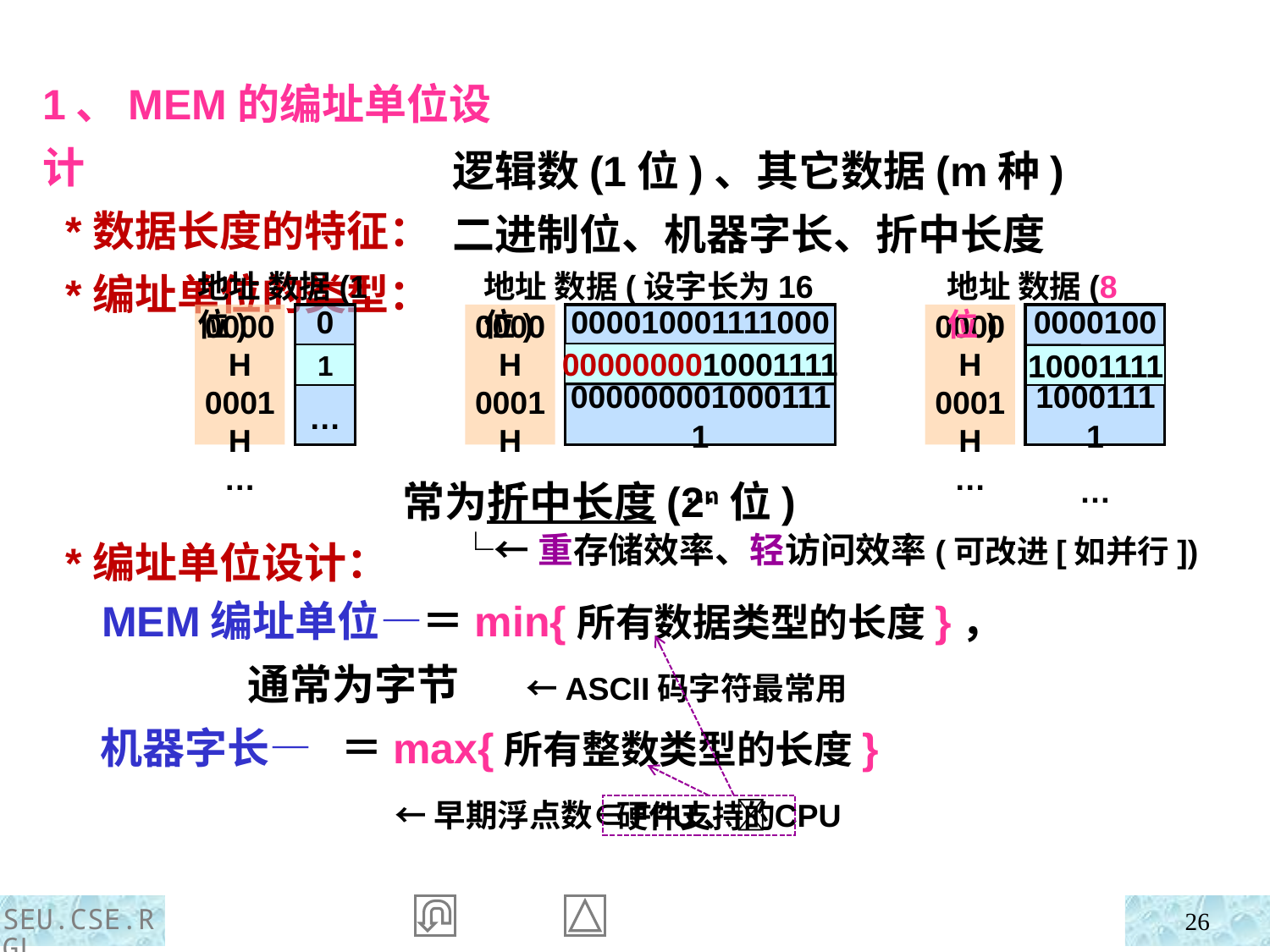

1、MEM的编址单位设计
  *数据长度的特征：
  *编址单位的类型：

  *编址单位设计：
逻辑数(1位)、其它数据(m种)
二进制位、机器字长、折中长度
地址 数据(1位)
0000H
0001H
…
0
1
…

1

地址 数据(设字长为16位)
0000H
0001H
…
0000100011110000
0000000010001111
…
0000000010001111

地址 数据(8位)
0000H
0001H
…
00001000
10001111
…

10001111

常为折中长度(2n位)
       └←重存储效率、轻访问效率(可改进[如并行])
     MEM编址单位—＝min{所有数据类型的长度}，
                      通常为字节       ←ASCII码字符最常用
     机器字长—   ＝max{所有整数类型的长度}
                                     ←早期浮点数∈FPU、∉CPU
硬件支持的

SEU.CSE.RGL

26